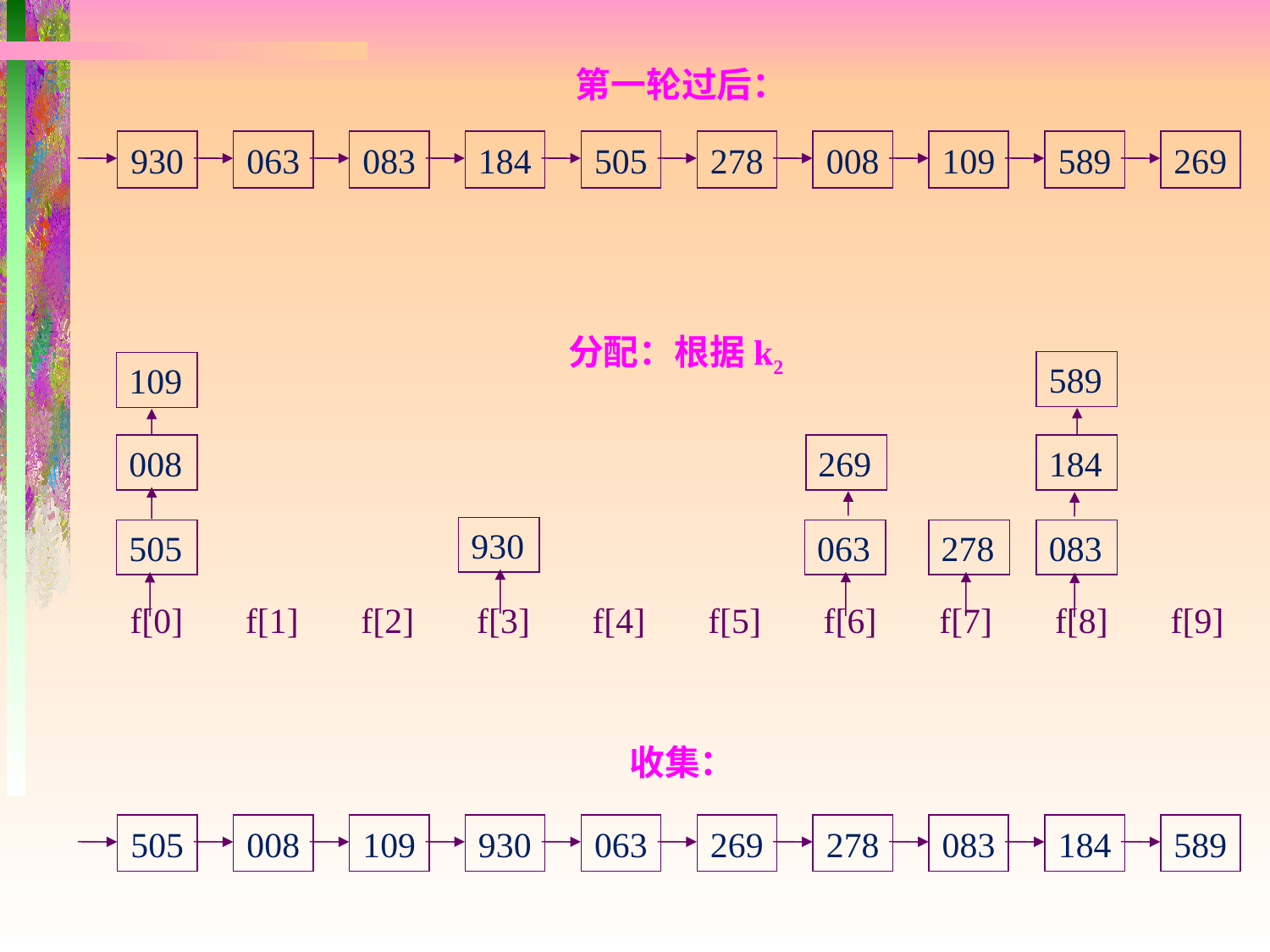

第一轮过后：
930

063

083

184

505

278

008

109

589

269

分配：根据k2
589

109

008

269

184

930

505

063

083

278

f[0]
f[1]
f[2]
f[3]
f[4]
f[5]
f[6]
f[7]
f[8]
f[9]
收集：
505

008

109

930

063

269

278

083

184

589